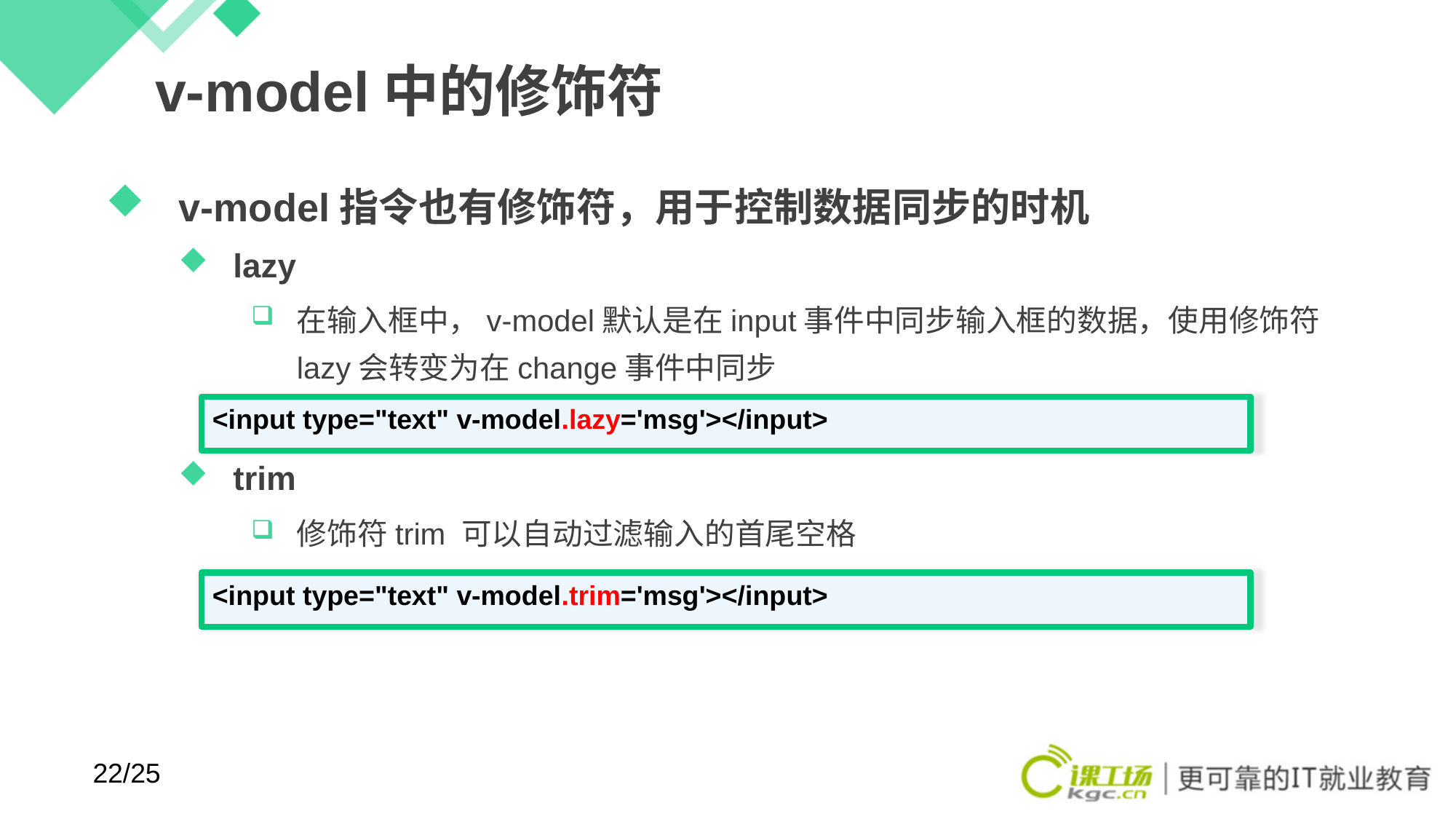

# v-model中的修饰符
v-model指令也有修饰符，用于控制数据同步的时机
lazy
在输入框中，v-model默认是在input事件中同步输入框的数据，使用修饰符lazy会转变为在change事件中同步

trim
修饰符trim 可以自动过滤输入的首尾空格

<input type="text" v-model.lazy='msg'></input>

<input type="text" v-model.trim='msg'></input>